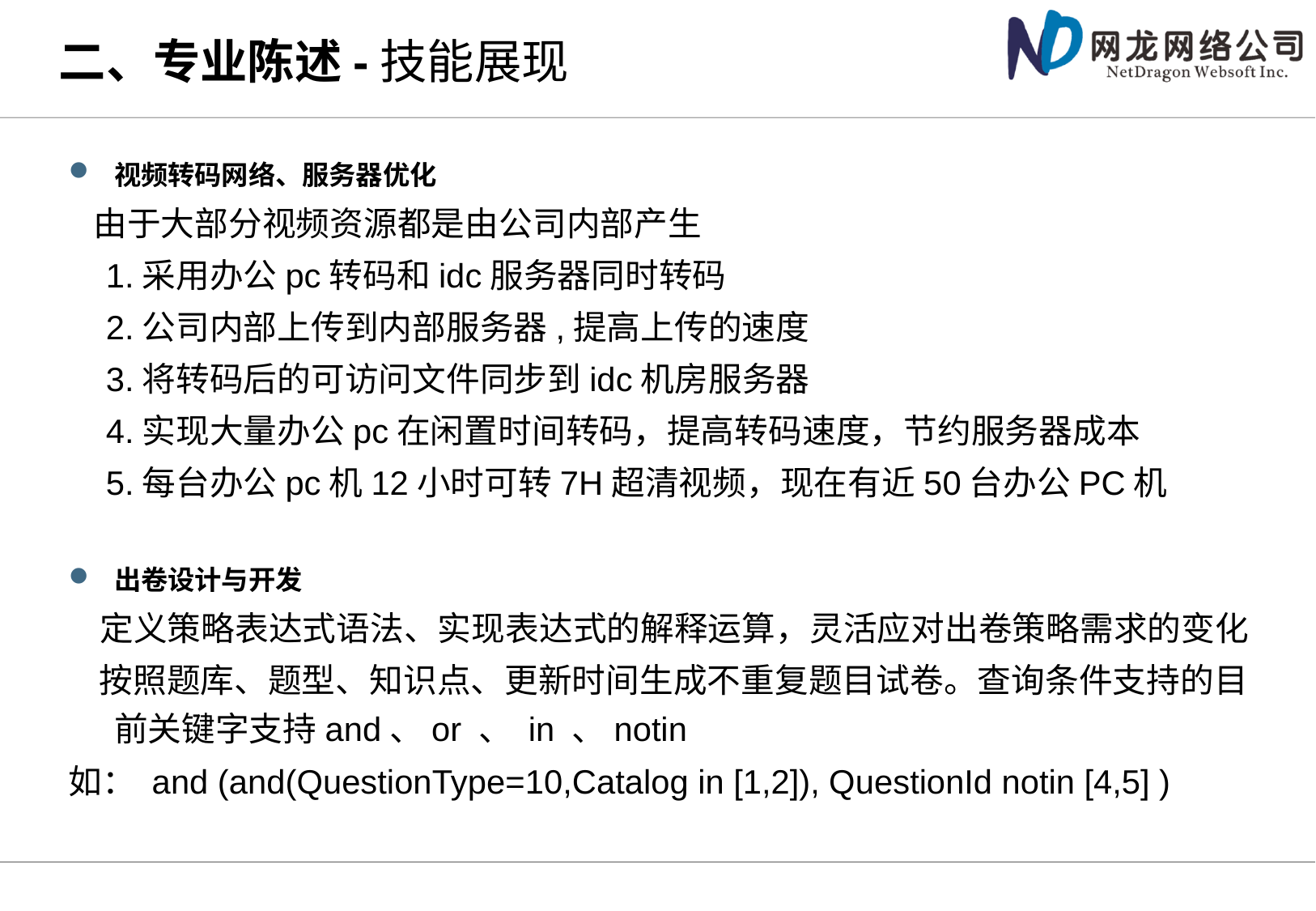

# 二、专业陈述-技能展现
视频转码网络、服务器优化
   由于大部分视频资源都是由公司内部产生
    1.采用办公pc转码和idc服务器同时转码
    2.公司内部上传到内部服务器,提高上传的速度
    3.将转码后的可访问文件同步到idc机房服务器
    4.实现大量办公pc在闲置时间转码，提高转码速度，节约服务器成本
    5.每台办公pc机12小时可转7H超清视频，现在有近50台办公PC机

出卷设计与开发
   定义策略表达式语法、实现表达式的解释运算，灵活应对出卷策略需求的变化
   按照题库、题型、知识点、更新时间生成不重复题目试卷。查询条件支持的目前关键字支持and、or 、 in 、notin
如： and (and(QuestionType=10,Catalog in [1,2]), QuestionId notin [4,5] )